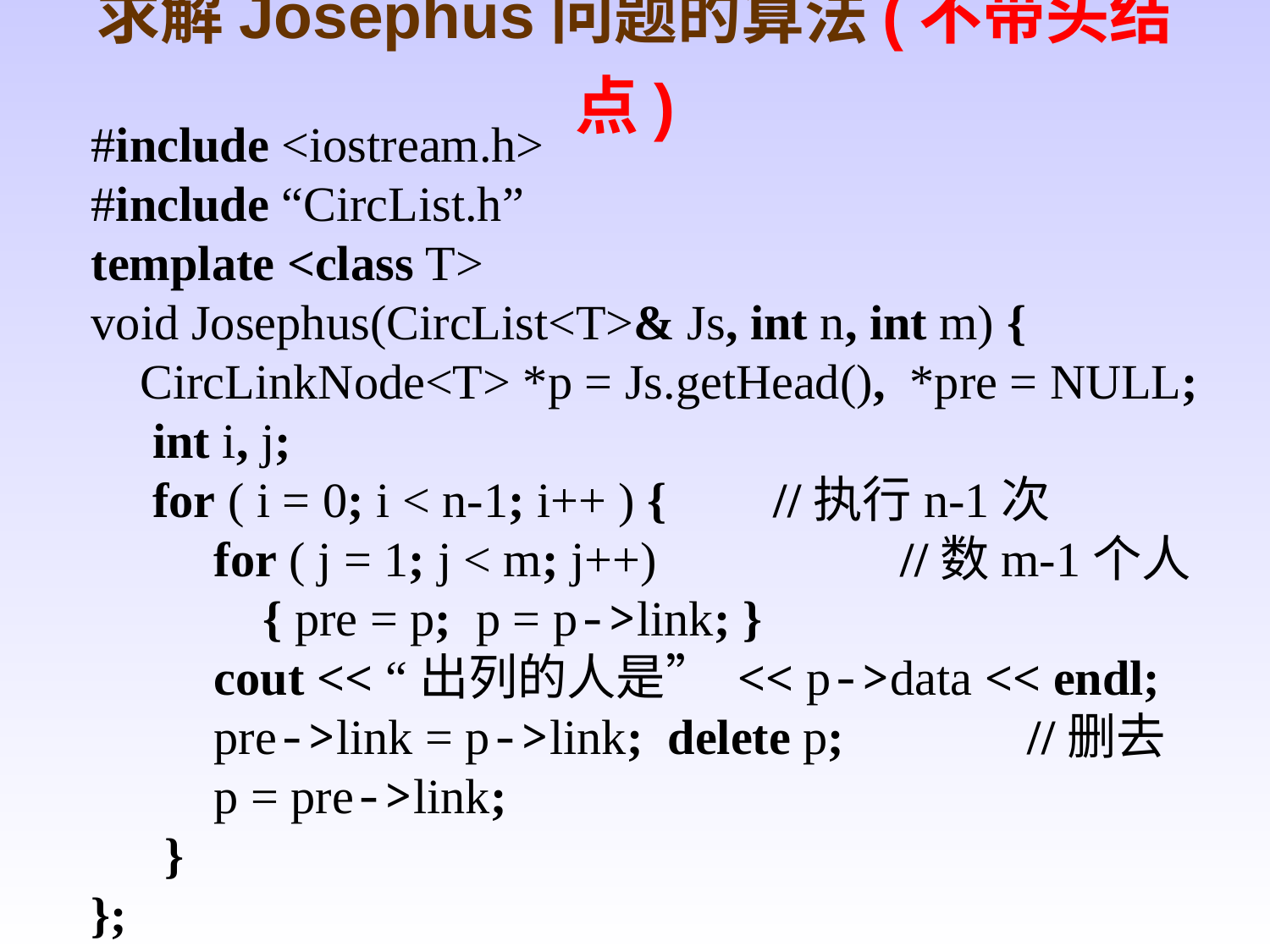

# 求解Josephus问题的算法(不带头结点)
#include <iostream.h>
#include “CircList.h”
template <class T>
void Josephus(CircList<T>& Js, int n, int m) {
    CircLinkNode<T> *p = Js.getHead(),  *pre = NULL;
     int i, j;
     for ( i = 0; i < n-1; i++ ) {     	//执行n-1次
          for ( j = 1; j < m; j++) 		//数m-1个人
              { pre = p;  p = p->link; }
          cout << “出列的人是” << p->data << endl;
          pre->link = p->link;  delete p;     	//删去
          p = pre->link;
      }
};

110